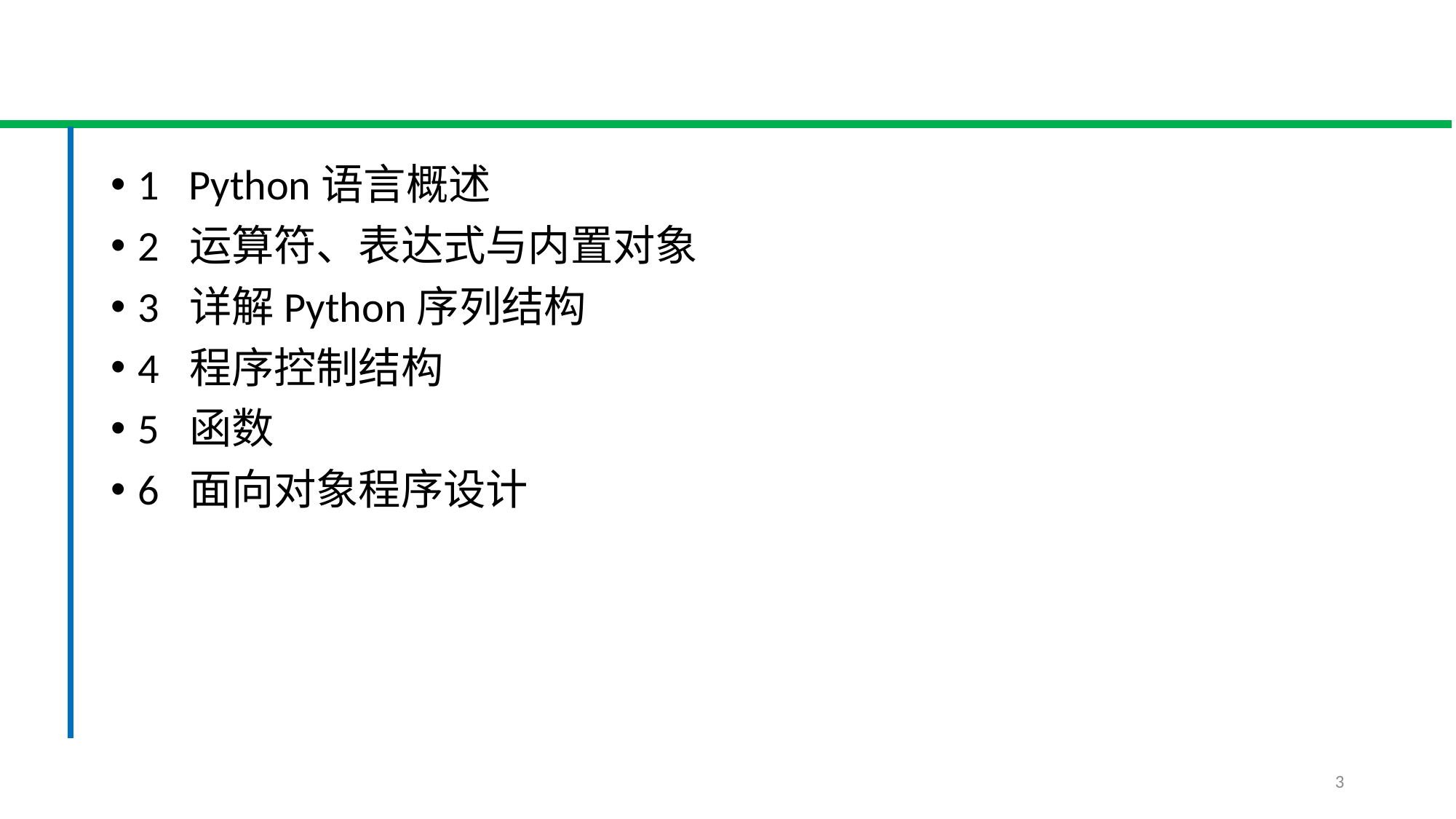

1   Python语言概述
2  运算符、表达式与内置对象
3  详解Python序列结构
4  程序控制结构
5  函数
6  面向对象程序设计
3